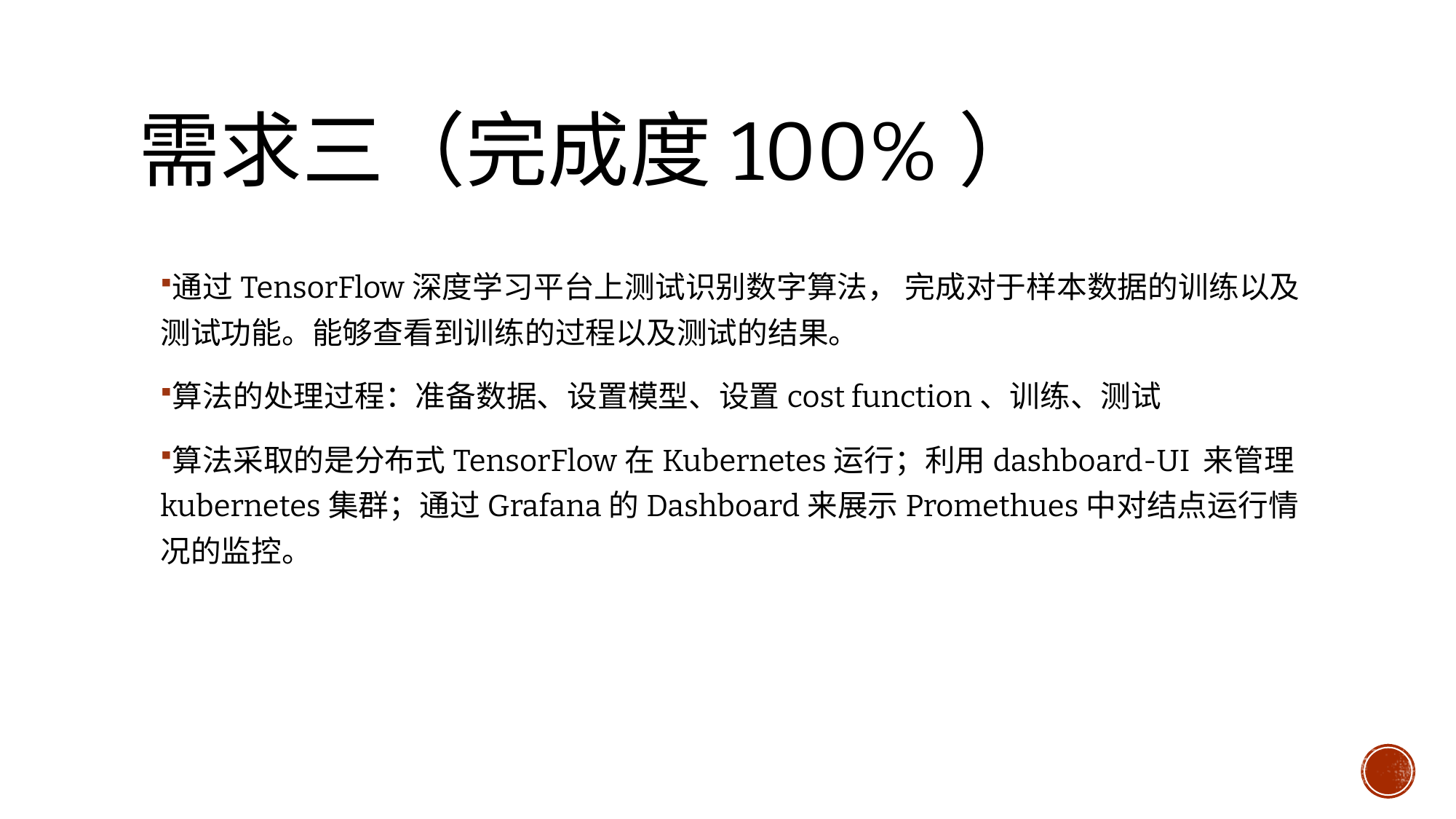

# 需求三（完成度100%）
通过TensorFlow深度学习平台上测试识别数字算法， 完成对于样本数据的训练以及测试功能。能够查看到训练的过程以及测试的结果。
算法的处理过程：准备数据、设置模型、设置cost function、训练、测试
算法采取的是分布式TensorFlow在Kubernetes运行；利用dashboard-UI 来管理kubernetes集群；通过Grafana的Dashboard来展示Promethues中对结点运行情况的监控。